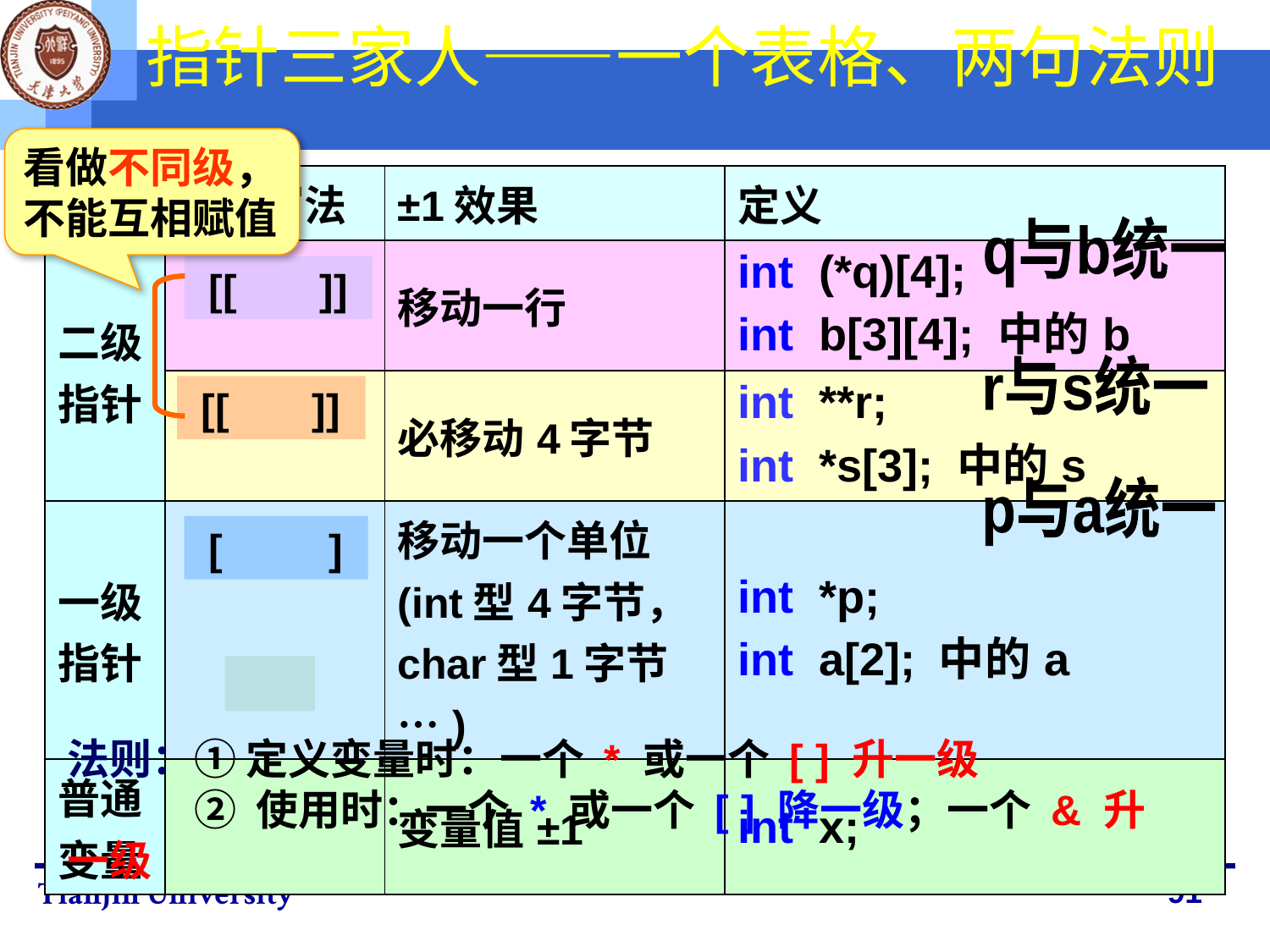

# 指针三家人——一个表格、两句法则
看做不同级，不能互相赋值
|  | 草稿写法 | ±1效果 | 定义 |
| --- | --- | --- | --- |
| 二级指针 |  | 移动一行 | int (\*q)[4]; int b[3][4]; 中的b |
|  |  | 必移动4字节 | int \*\*r; int \*s[3]; 中的s |
| 一级指针 |  | 移动一个单位(int型4字节，char型1字节…) | int \*p; int a[2]; 中的a |
| 普通变量 |  | 变量值±1 | int x; |
q与b统一
 [[       ]]

r与s统一
 [[       ]]
p与a统一
 [         ]

法则：① 定义变量时：一个 * 或一个 [ ] 升一级
	② 使用时：一个 * 或一个 [ ] 降一级；一个 & 升一级